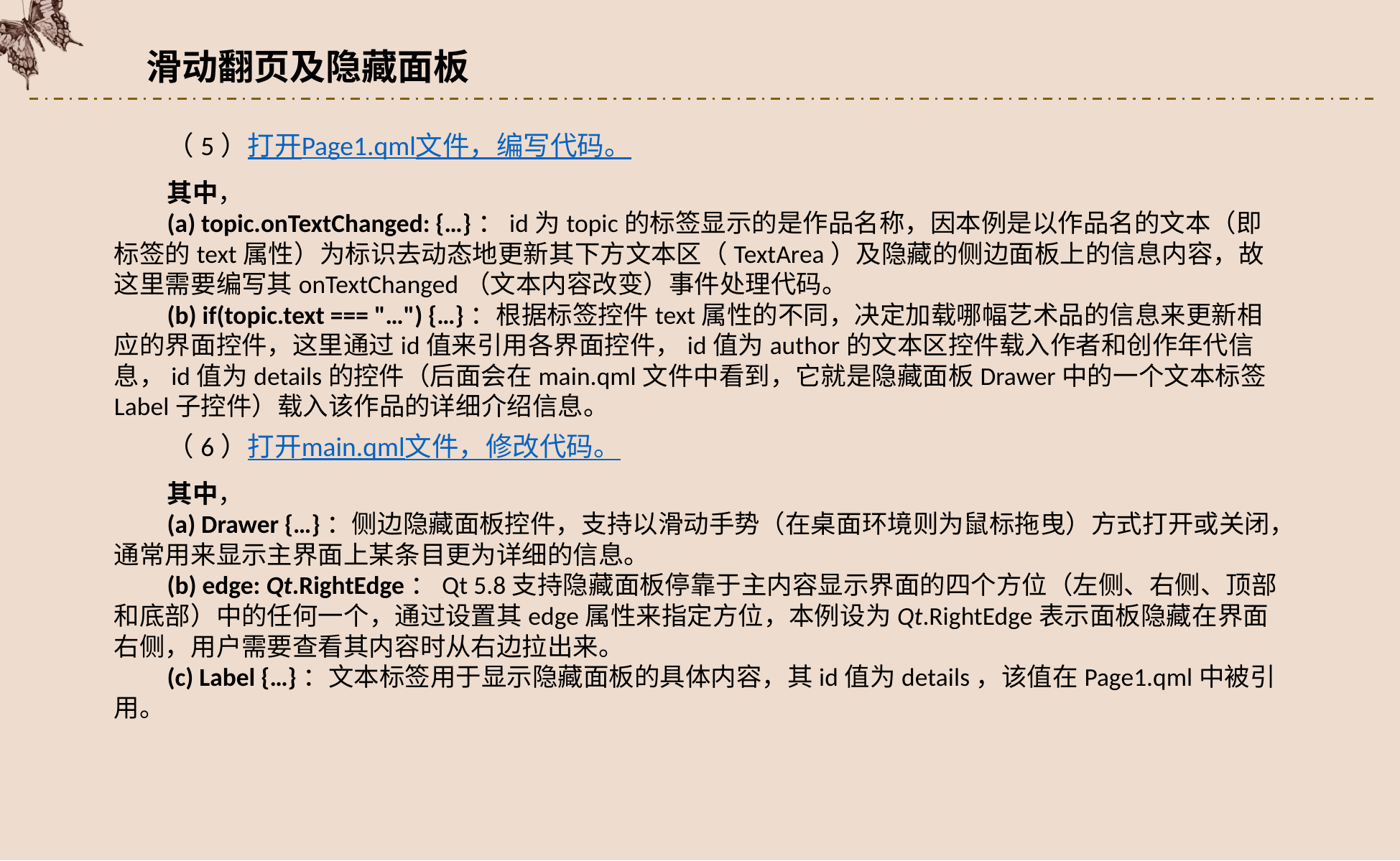

滑动翻页及隐藏面板
（5）打开Page1.qml文件，编写代码。
其中，
(a) topic.onTextChanged: {…}：id为topic的标签显示的是作品名称，因本例是以作品名的文本（即标签的text属性）为标识去动态地更新其下方文本区（TextArea）及隐藏的侧边面板上的信息内容，故这里需要编写其onTextChanged（文本内容改变）事件处理代码。
(b) if(topic.text === "…") {…}：根据标签控件text属性的不同，决定加载哪幅艺术品的信息来更新相应的界面控件，这里通过id值来引用各界面控件，id值为author的文本区控件载入作者和创作年代信息，id值为details的控件（后面会在main.qml文件中看到，它就是隐藏面板Drawer中的一个文本标签Label子控件）载入该作品的详细介绍信息。
（6）打开main.qml文件，修改代码。
其中，
(a) Drawer {…}：侧边隐藏面板控件，支持以滑动手势（在桌面环境则为鼠标拖曳）方式打开或关闭，通常用来显示主界面上某条目更为详细的信息。
(b) edge: Qt.RightEdge：Qt 5.8支持隐藏面板停靠于主内容显示界面的四个方位（左侧、右侧、顶部和底部）中的任何一个，通过设置其edge属性来指定方位，本例设为Qt.RightEdge表示面板隐藏在界面右侧，用户需要查看其内容时从右边拉出来。
(c) Label {…}：文本标签用于显示隐藏面板的具体内容，其id值为details，该值在Page1.qml中被引用。